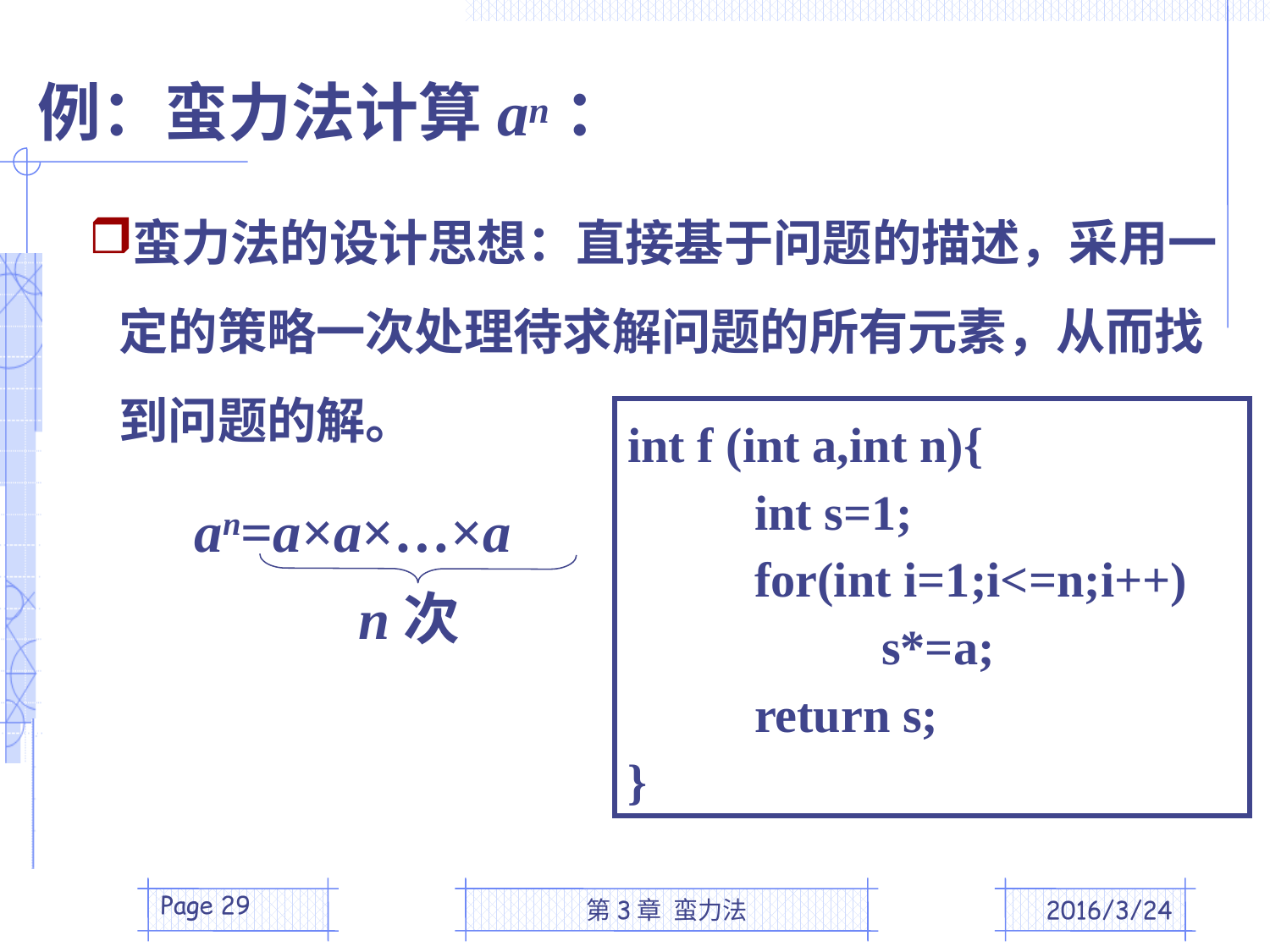

例：蛮力法计算an：
蛮力法的设计思想：直接基于问题的描述，采用一定的策略一次处理待求解问题的所有元素，从而找到问题的解。
int f (int a,int n){
	int s=1;
	for(int i=1;i<=n;i++)
		s*=a;
	return s;
}

an=a×a×…×a
n次
Page 29
第3章  蛮力法
2016/3/24